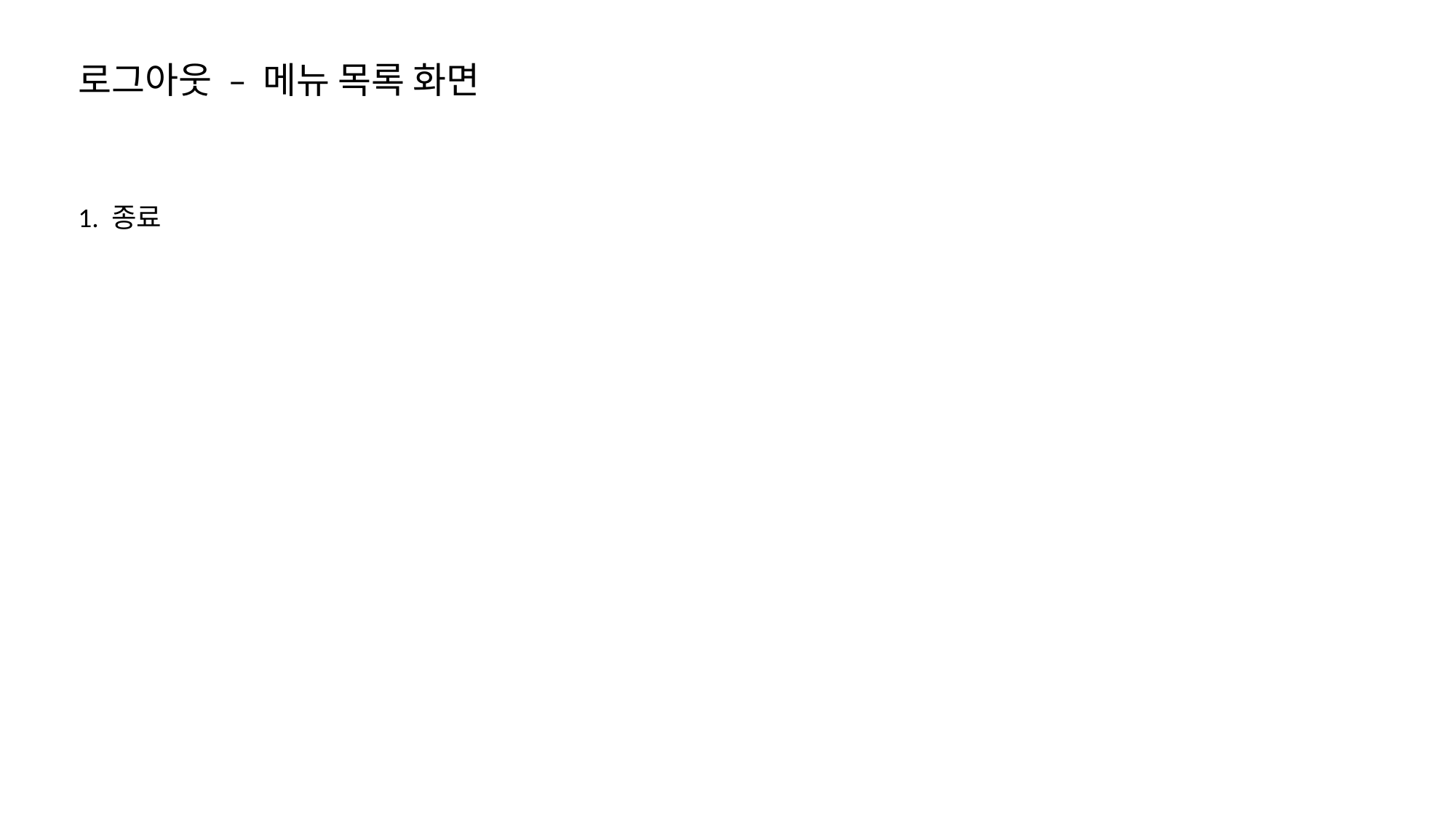

로그아웃  –  메뉴 목록 화면
1. 종료